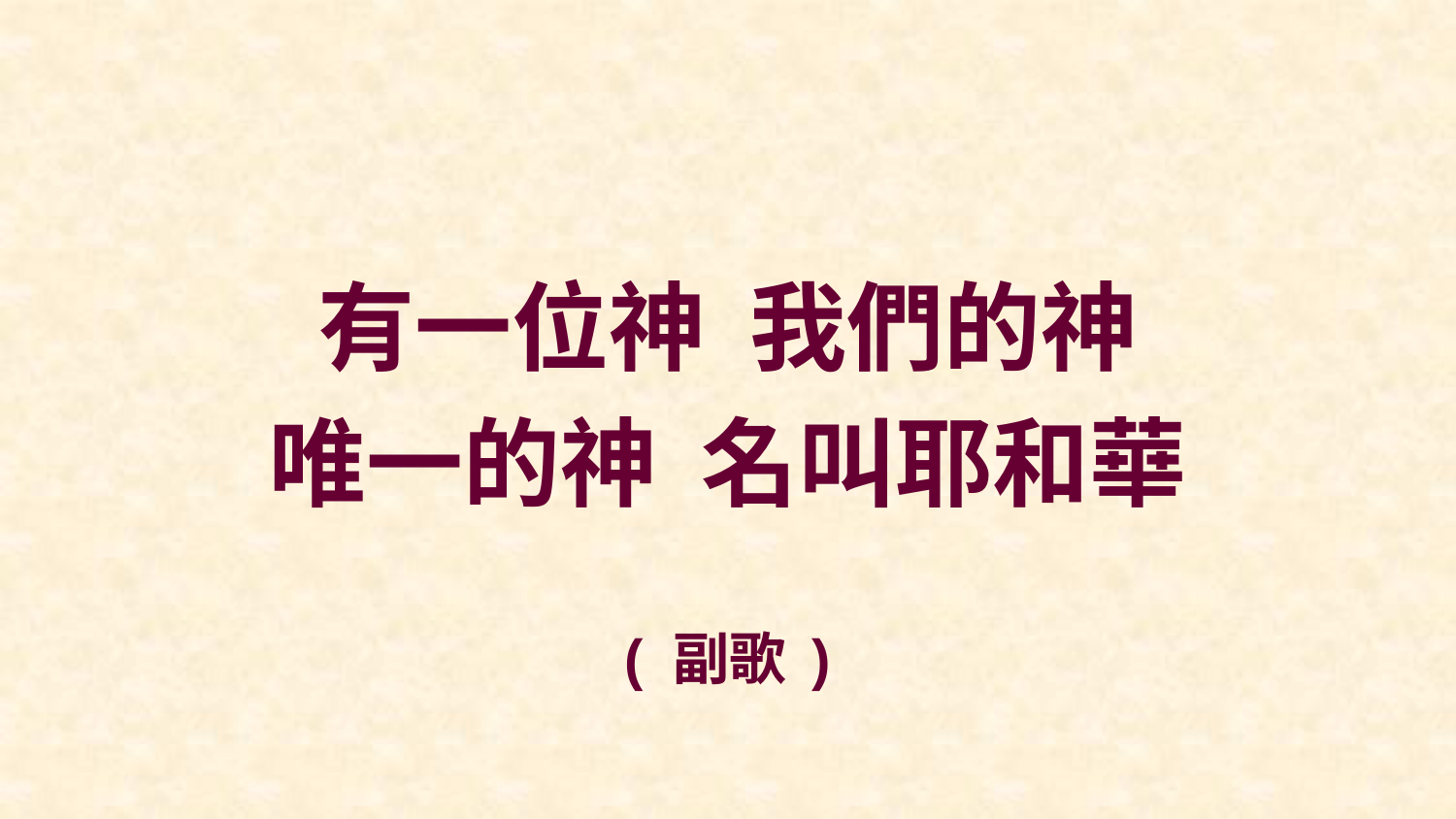

有一位神  我們的神
唯一的神  名叫耶和華
( 副歌 )